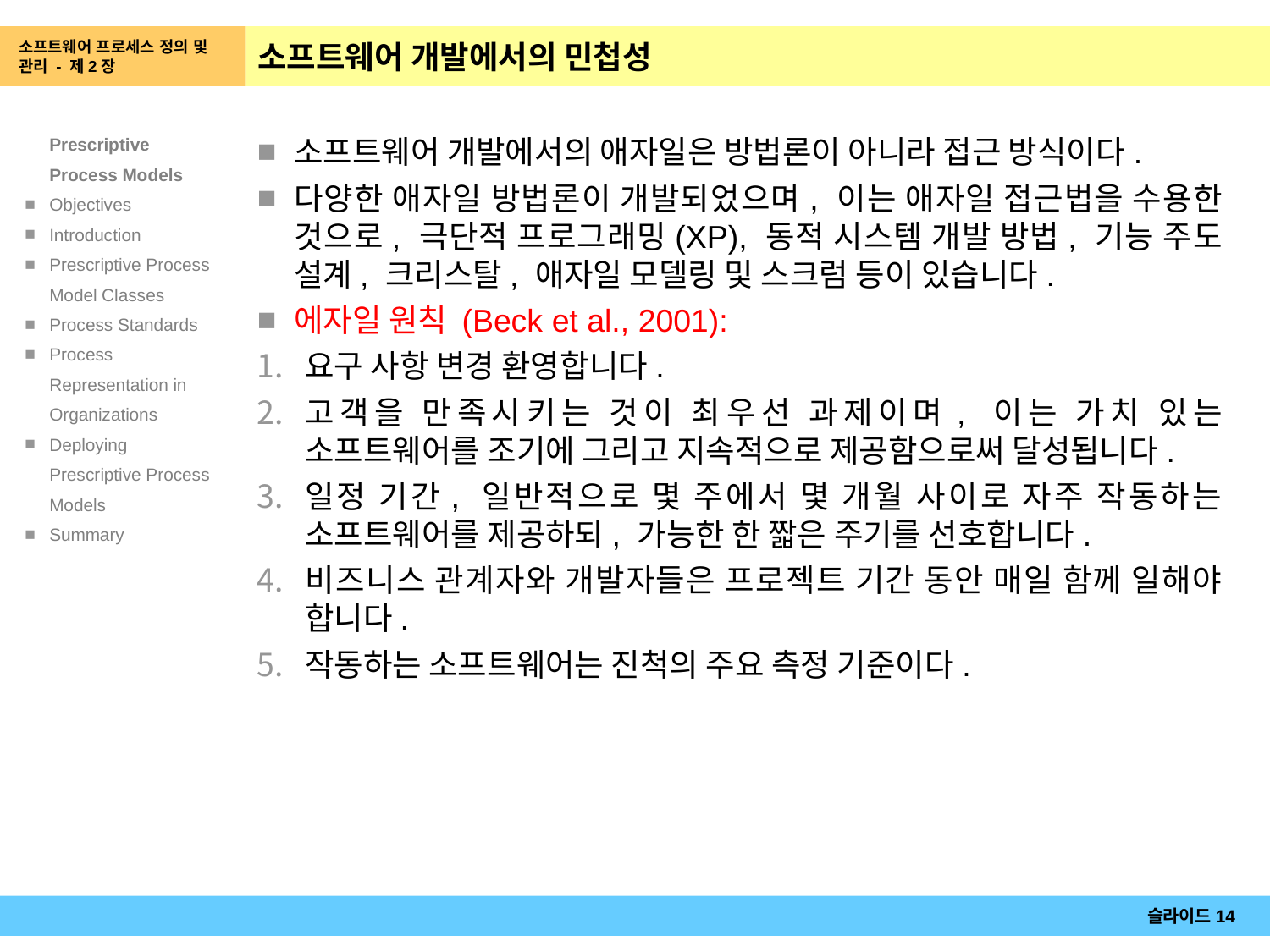

소프트웨어 프로세스 정의 및 관리 - 제2장
# 소프트웨어 개발에서의 민첩성
소프트웨어 개발에서의 애자일은 방법론이 아니라 접근 방식이다.
다양한 애자일 방법론이 개발되었으며, 이는 애자일 접근법을 수용한 것으로, 극단적 프로그래밍(XP), 동적 시스템 개발 방법, 기능 주도 설계, 크리스탈, 애자일 모델링 및 스크럼 등이 있습니다.
에자일 원칙 (Beck et al., 2001):
요구 사항 변경 환영합니다.
고객을 만족시키는 것이 최우선 과제이며, 이는 가치 있는 소프트웨어를 조기에 그리고 지속적으로 제공함으로써 달성됩니다.
일정 기간, 일반적으로 몇 주에서 몇 개월 사이로 자주 작동하는 소프트웨어를 제공하되, 가능한 한 짧은 주기를 선호합니다.
비즈니스 관계자와 개발자들은 프로젝트 기간 동안 매일 함께 일해야 합니다.
작동하는 소프트웨어는 진척의 주요 측정 기준이다.
슬라이드14